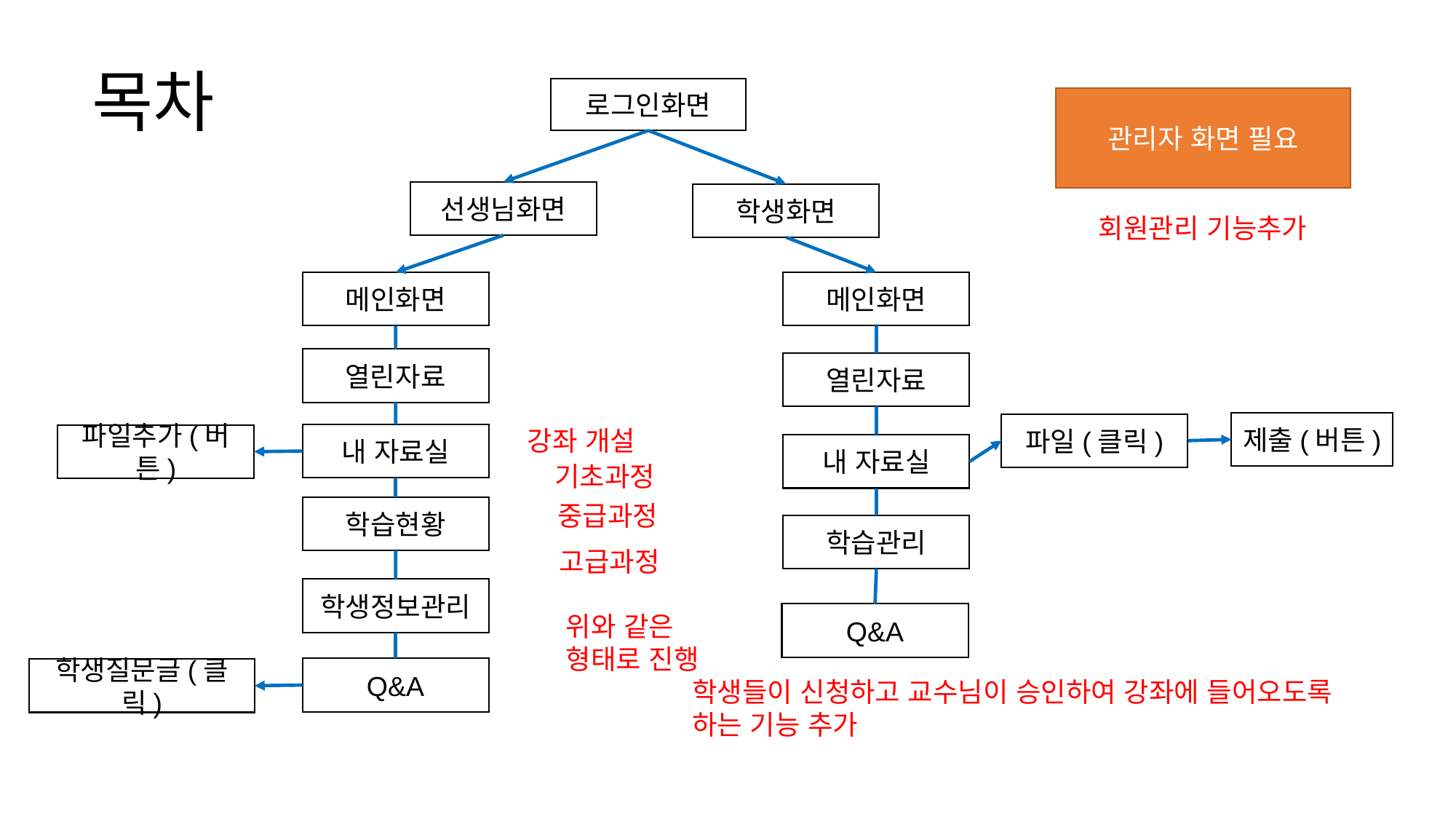

# 목차
로그인화면
관리자 화면 필요
선생님화면
학생화면
회원관리 기능추가
메인화면
메인화면
열린자료
열린자료
제출(버튼)
파일(클릭)
강좌 개설
내 자료실
파일추가(버튼)
내 자료실
기초과정
중급과정
학습현황
학습관리
고급과정
학생정보관리
위와 같은 형태로 진행
Q&A
Q&A
학생질문글(클릭)
학생들이 신청하고 교수님이 승인하여 강좌에 들어오도록
하는 기능 추가